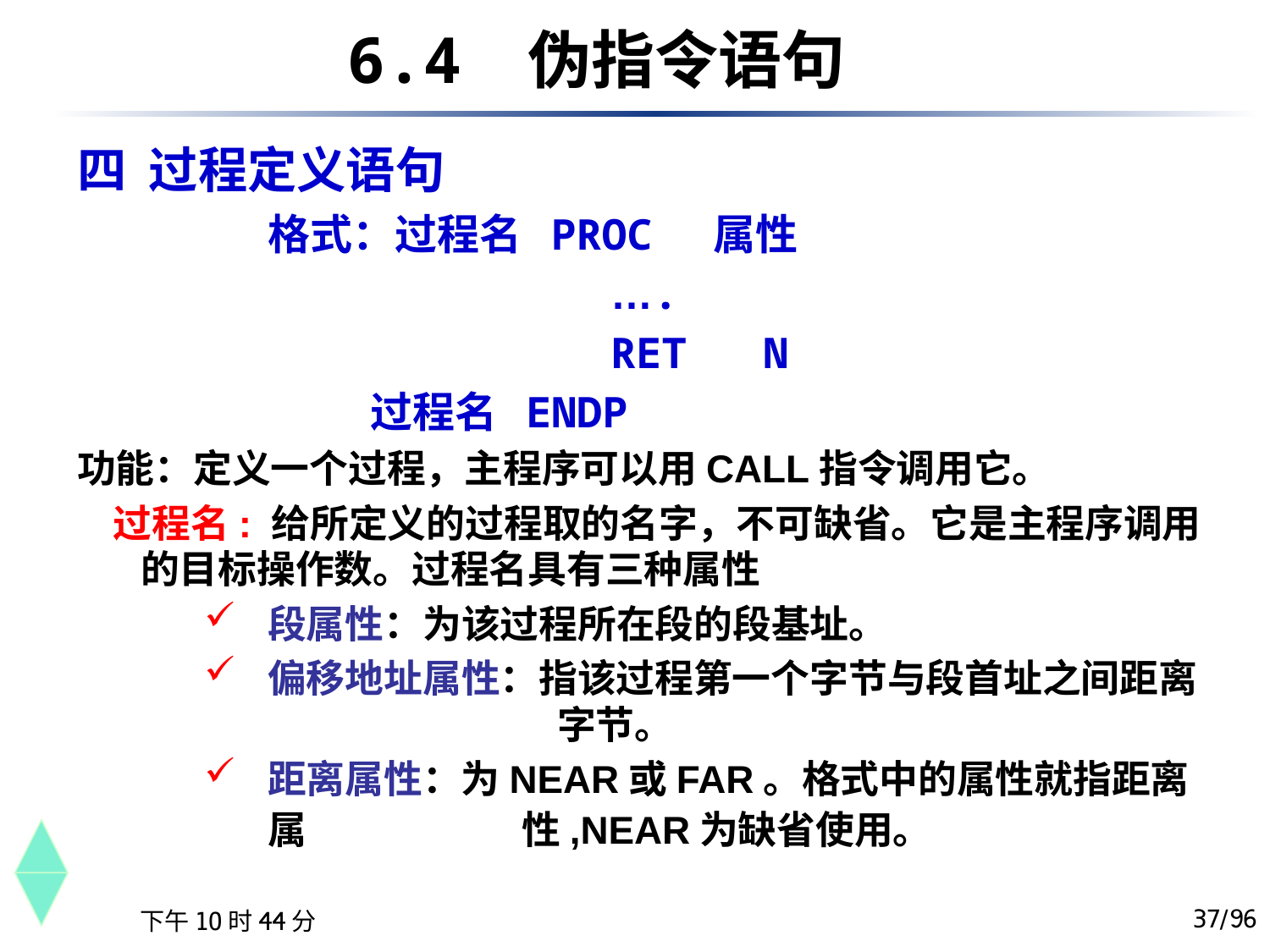

6.4	 伪指令语句
四  过程定义语句
格式：过程名  PROC  属性
		      ….
	           RET   N
	   过程名  ENDP
功能：定义一个过程，主程序可以用CALL指令调用它。
   过程名: 给所定义的过程取的名字，不可缺省。它是主程序调用的目标操作数。过程名具有三种属性
段属性：为该过程所在段的段基址。
偏移地址属性：指该过程第一个字节与段首址之间距离		    字节。
距离属性：为NEAR或FAR。格式中的属性就指距离属		性,NEAR为缺省使用。
37/96
下午10时44分